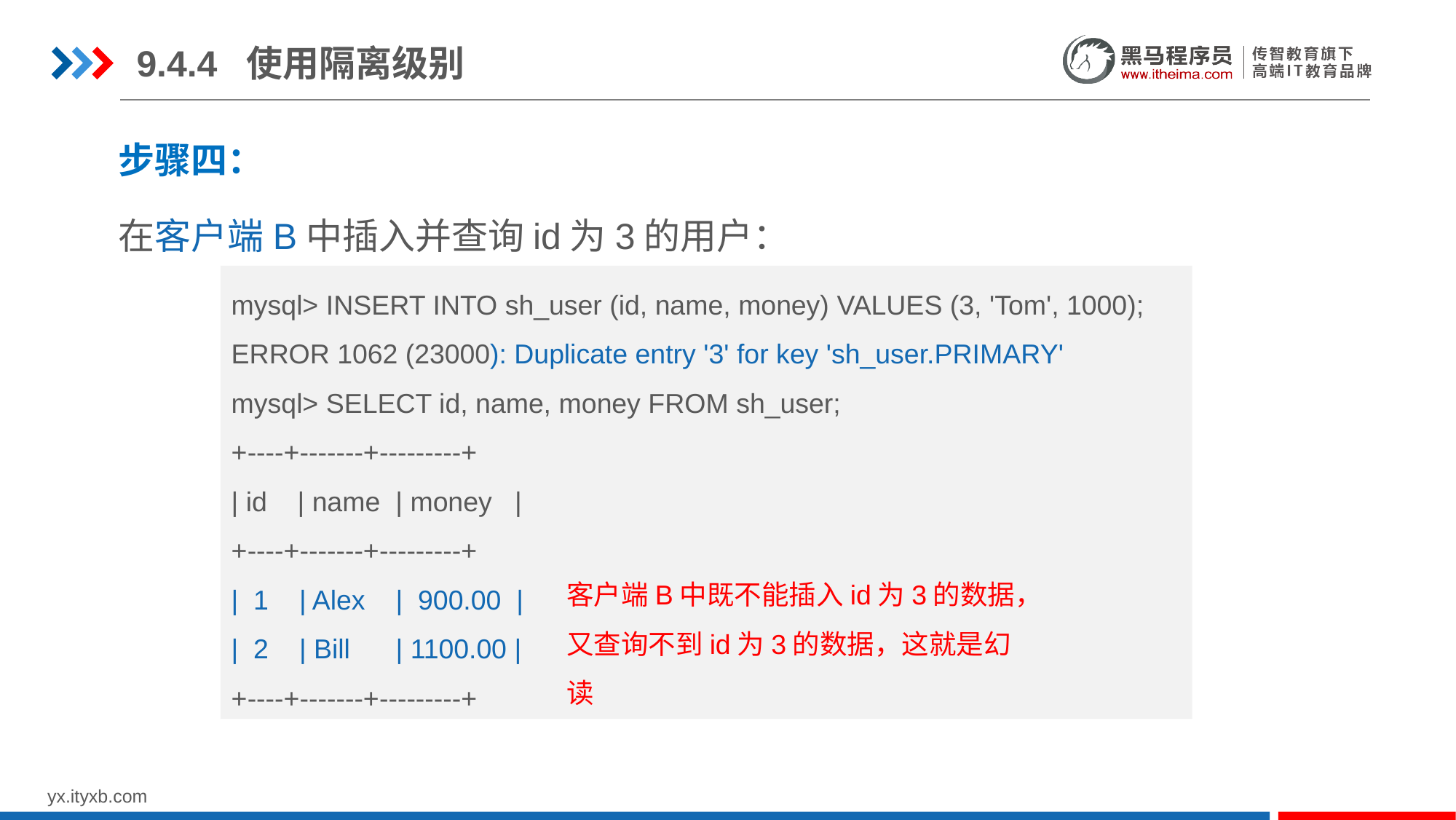

9.4.4  使用隔离级别
步骤四：
在客户端B中插入并查询id为3的用户：
mysql> INSERT INTO sh_user (id, name, money) VALUES (3, 'Tom', 1000);
ERROR 1062 (23000): Duplicate entry '3' for key 'sh_user.PRIMARY'
mysql> SELECT id, name, money FROM sh_user;
+----+-------+---------+
| id    | name  | money   |
+----+-------+---------+
|  1    | Alex    |  900.00  |
|  2    | Bill      | 1100.00 |
+----+-------+---------+
客户端B中既不能插入id为3的数据，又查询不到id为3的数据，这就是幻读